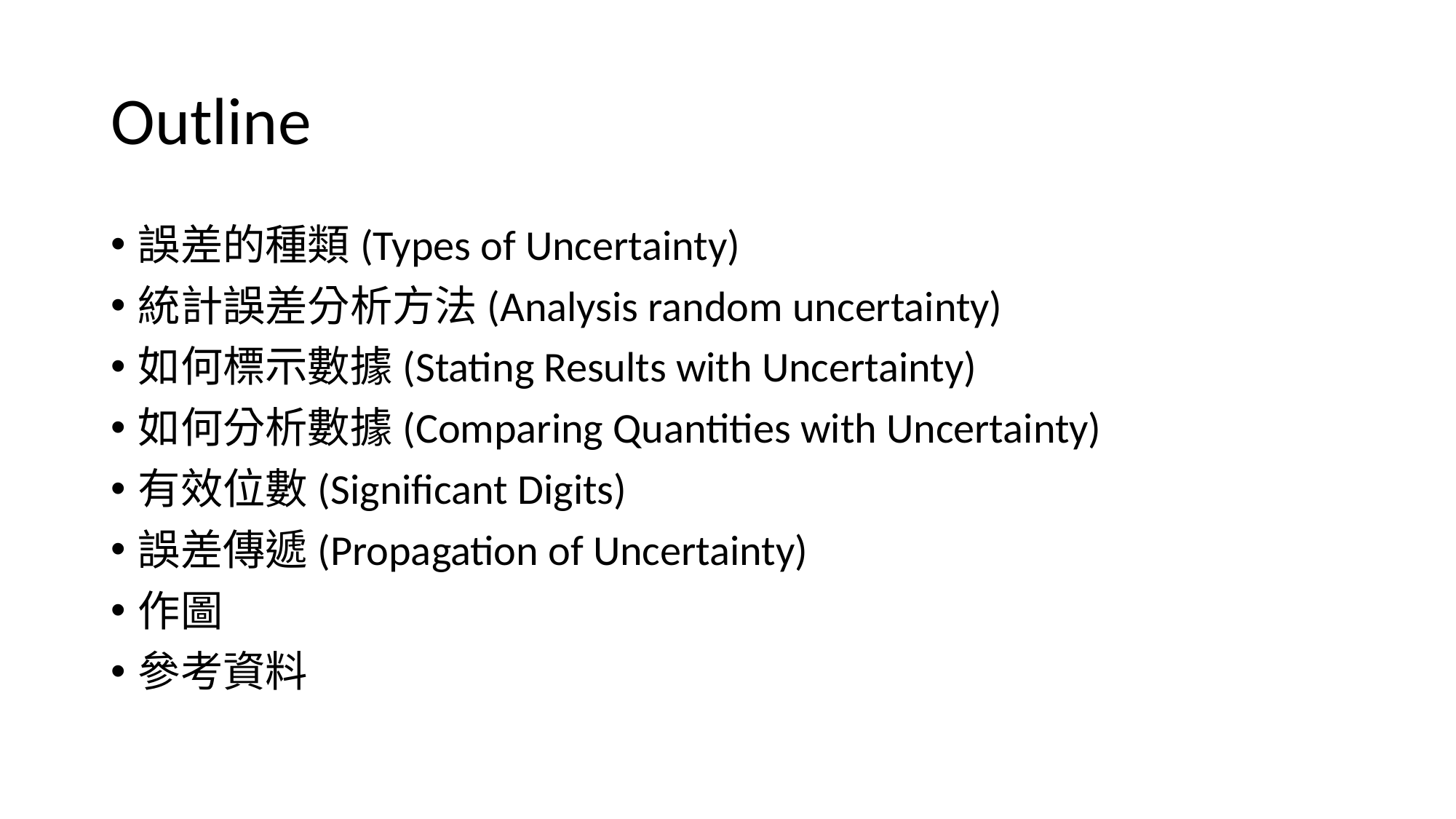

# Outline
誤差的種類(Types of Uncertainty)
統計誤差分析方法(Analysis random uncertainty)
如何標示數據(Stating Results with Uncertainty)
如何分析數據(Comparing Quantities with Uncertainty)
有效位數(Signiﬁcant Digits)
誤差傳遞(Propagation of Uncertainty)
作圖
參考資料